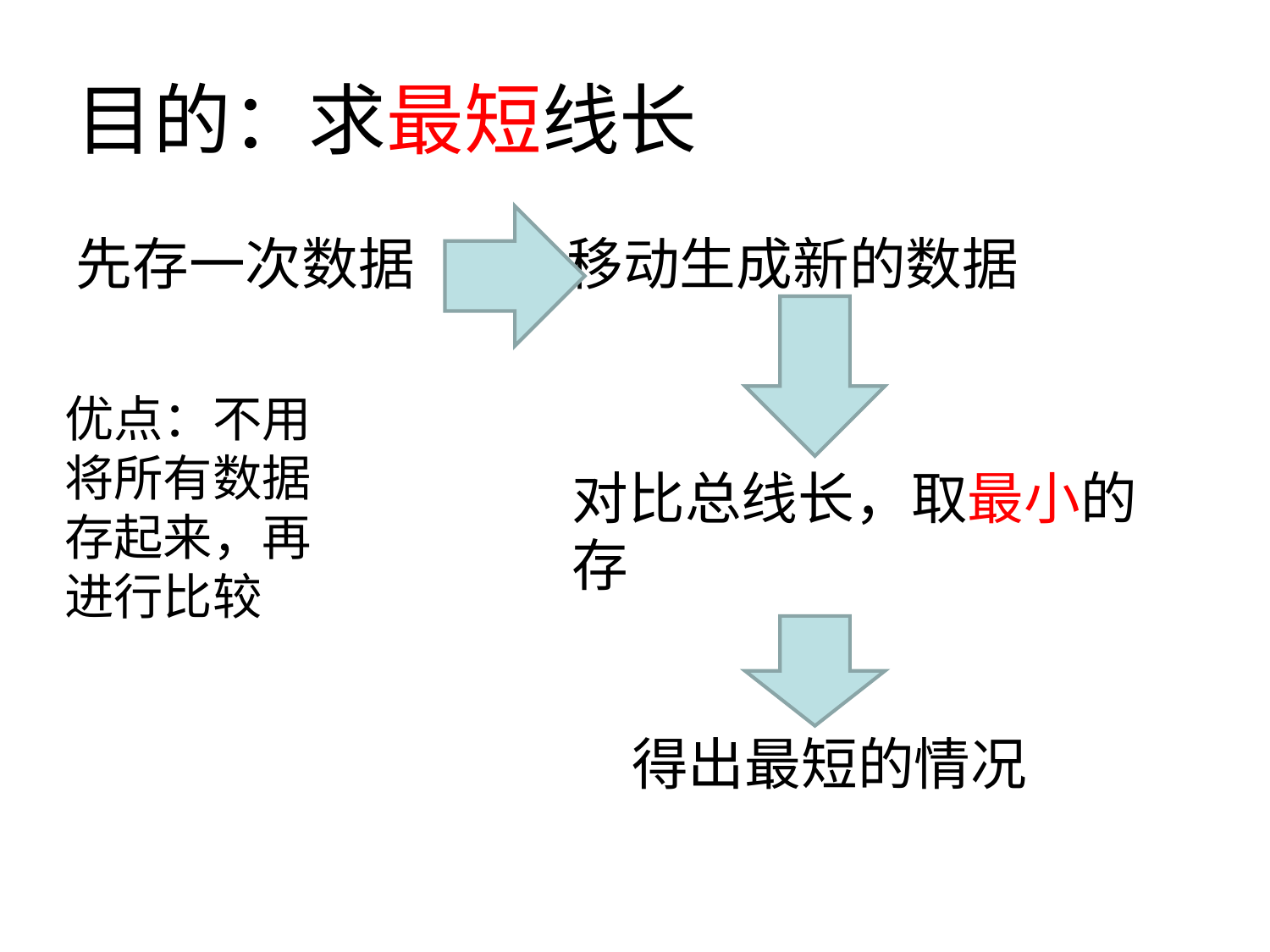

# 目的：求最短线长

先存一次数据            移动生成新的数据

优点：不用将所有数据存起来，再进行比较
对比总线长，取最小的存

得出最短的情况